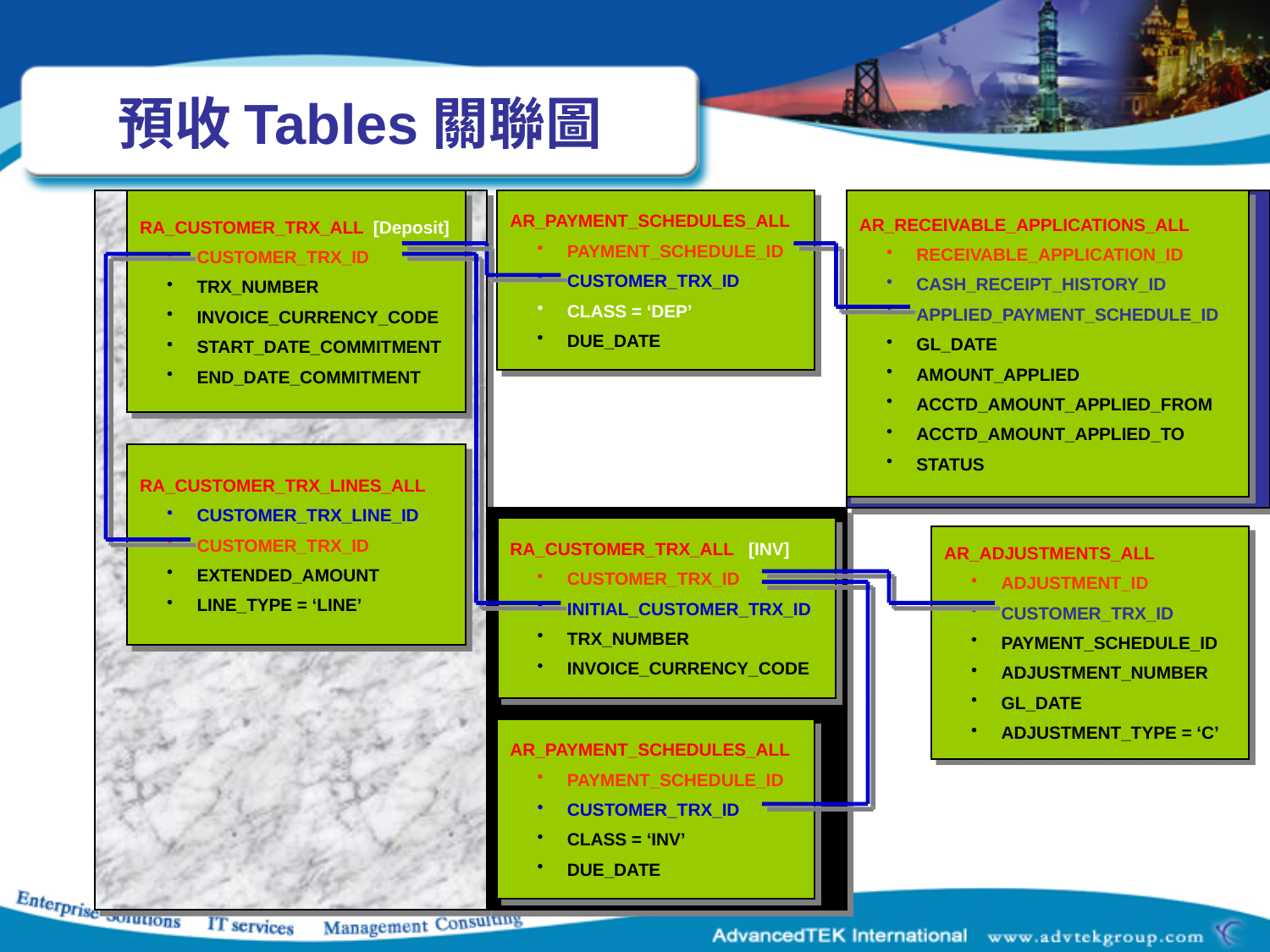

# 預收Tables關聯圖

RA_CUSTOMER_TRX_ALL  [Deposit]
CUSTOMER_TRX_ID
TRX_NUMBER
INVOICE_CURRENCY_CODE
START_DATE_COMMITMENT
END_DATE_COMMITMENT
AR_PAYMENT_SCHEDULES_ALL
PAYMENT_SCHEDULE_ID
CUSTOMER_TRX_ID
CLASS = ‘DEP’
DUE_DATE

AR_RECEIVABLE_APPLICATIONS_ALL
RECEIVABLE_APPLICATION_ID
CASH_RECEIPT_HISTORY_ID
APPLIED_PAYMENT_SCHEDULE_ID
GL_DATE
AMOUNT_APPLIED
ACCTD_AMOUNT_APPLIED_FROM
ACCTD_AMOUNT_APPLIED_TO
STATUS

RA_CUSTOMER_TRX_LINES_ALL
CUSTOMER_TRX_LINE_ID
CUSTOMER_TRX_ID
EXTENDED_AMOUNT
LINE_TYPE = ‘LINE’

RA_CUSTOMER_TRX_ALL   [INV]
CUSTOMER_TRX_ID
INITIAL_CUSTOMER_TRX_ID
TRX_NUMBER
INVOICE_CURRENCY_CODE
AR_ADJUSTMENTS_ALL
ADJUSTMENT_ID
CUSTOMER_TRX_ID
PAYMENT_SCHEDULE_ID
ADJUSTMENT_NUMBER
GL_DATE
ADJUSTMENT_TYPE = ‘C’

AR_PAYMENT_SCHEDULES_ALL
PAYMENT_SCHEDULE_ID
CUSTOMER_TRX_ID
CLASS = ‘INV’
DUE_DATE